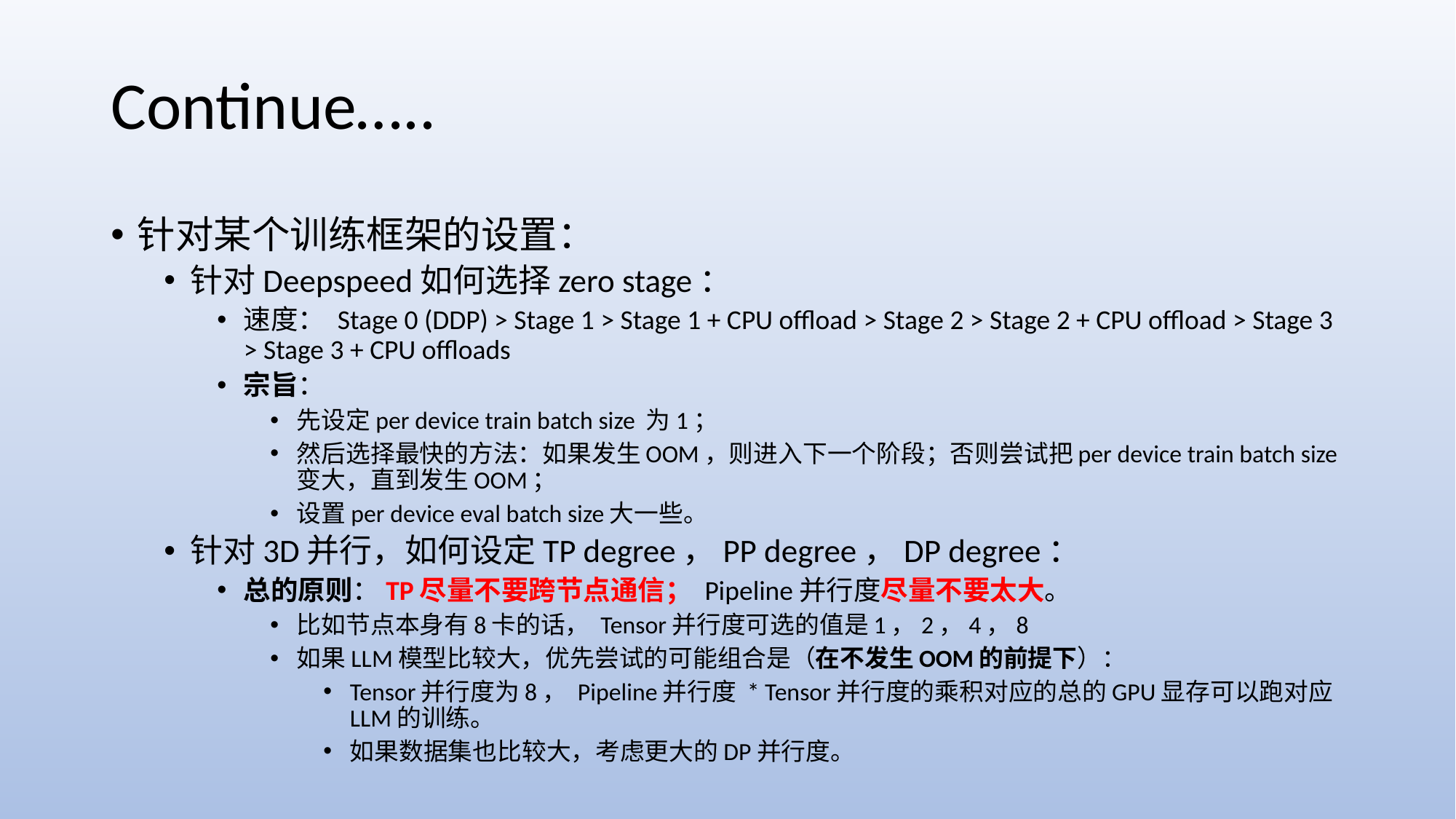

# Continue…..
针对某个训练框架的设置：
针对Deepspeed如何选择zero stage：
速度： Stage 0 (DDP) > Stage 1 > Stage 1 + CPU offload > Stage 2 > Stage 2 + CPU offload > Stage 3 > Stage 3 + CPU offloads
宗旨：
先设定per device train batch size 为1；
然后选择最快的方法：如果发生OOM，则进入下一个阶段；否则尝试把per device train batch size 变大，直到发生OOM；
设置per device eval batch size大一些。
针对3D并行，如何设定TP degree，PP degree，DP degree：
总的原则：TP尽量不要跨节点通信； Pipeline并行度尽量不要太大。
比如节点本身有8卡的话， Tensor并行度可选的值是1，2，4，8
如果LLM模型比较大，优先尝试的可能组合是（在不发生OOM的前提下）：
Tensor并行度为8， Pipeline并行度 * Tensor并行度的乘积对应的总的GPU显存可以跑对应LLM的训练。
如果数据集也比较大，考虑更大的DP并行度。